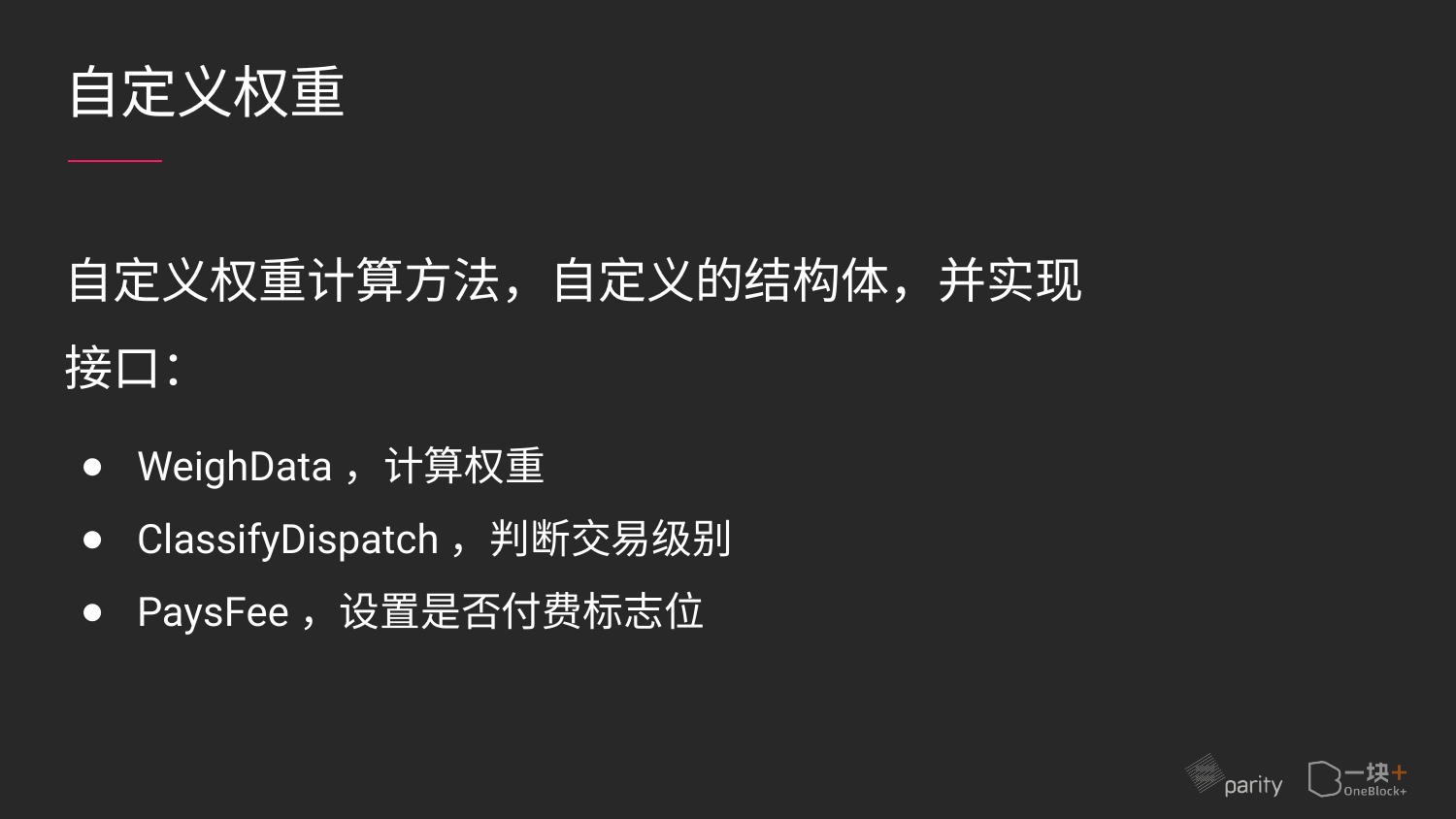

# 自定义权重
自定义权重计算方法，自定义的结构体，并实现接口：
WeighData，计算权重
ClassifyDispatch，判断交易级别
PaysFee，设置是否付费标志位